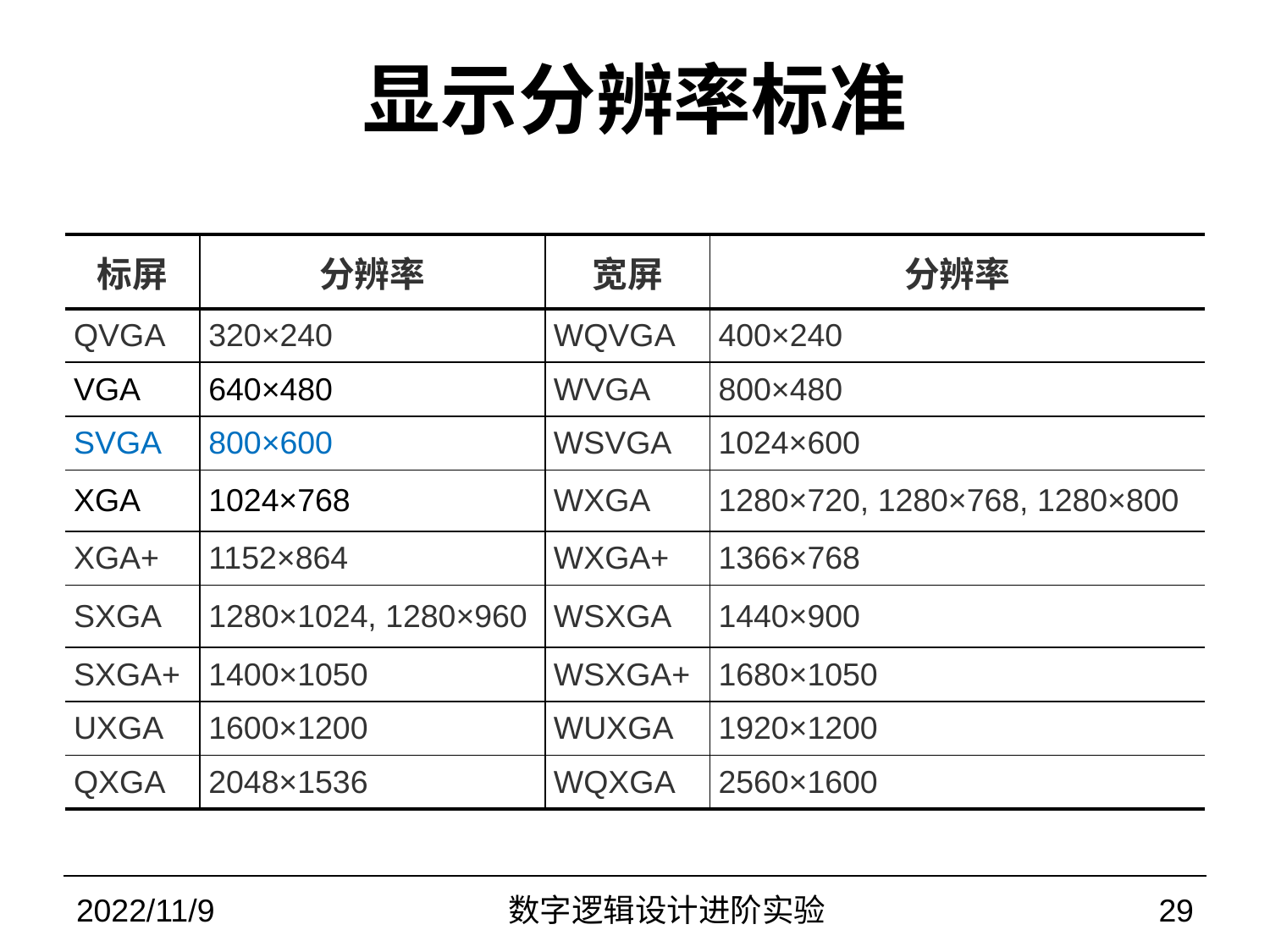

# 显示分辨率标准
| 标屏 | 分辨率 | 宽屏 | 分辨率 |
| --- | --- | --- | --- |
| QVGA | 320×240 | WQVGA | 400×240 |
| VGA | 640×480 | WVGA | 800×480 |
| SVGA | 800×600 | WSVGA | 1024×600 |
| XGA | 1024×768 | WXGA | 1280×720, 1280×768, 1280×800 |
| XGA+ | 1152×864 | WXGA+ | 1366×768 |
| SXGA | 1280×1024, 1280×960 | WSXGA | 1440×900 |
| SXGA+ | 1400×1050 | WSXGA+ | 1680×1050 |
| UXGA | 1600×1200 | WUXGA | 1920×1200 |
| QXGA | 2048×1536 | WQXGA | 2560×1600 |
2022/11/9
数字逻辑设计进阶实验
29